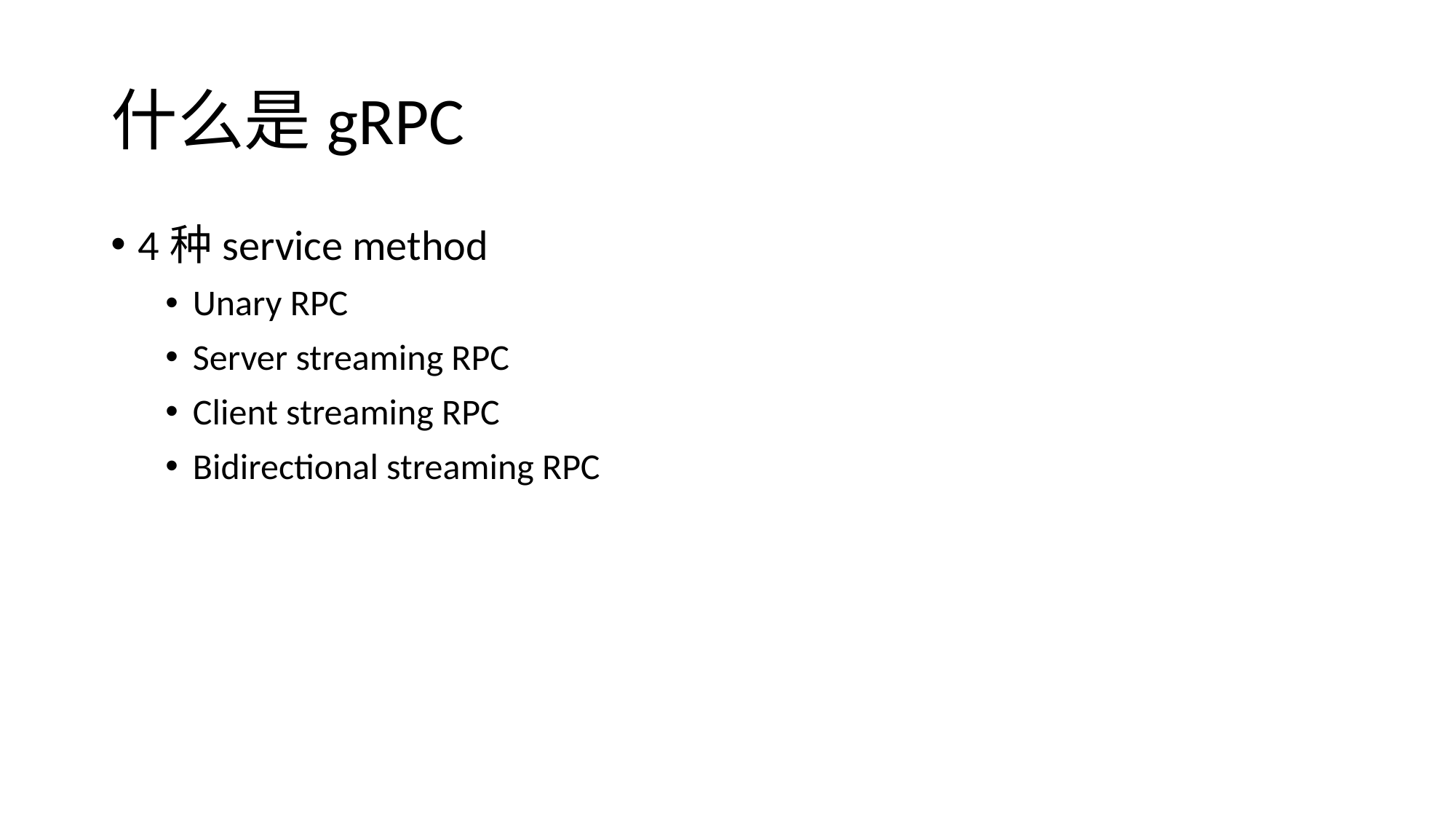

# 什么是gRPC
4种service method
Unary RPC
Server streaming RPC
Client streaming RPC
Bidirectional streaming RPC